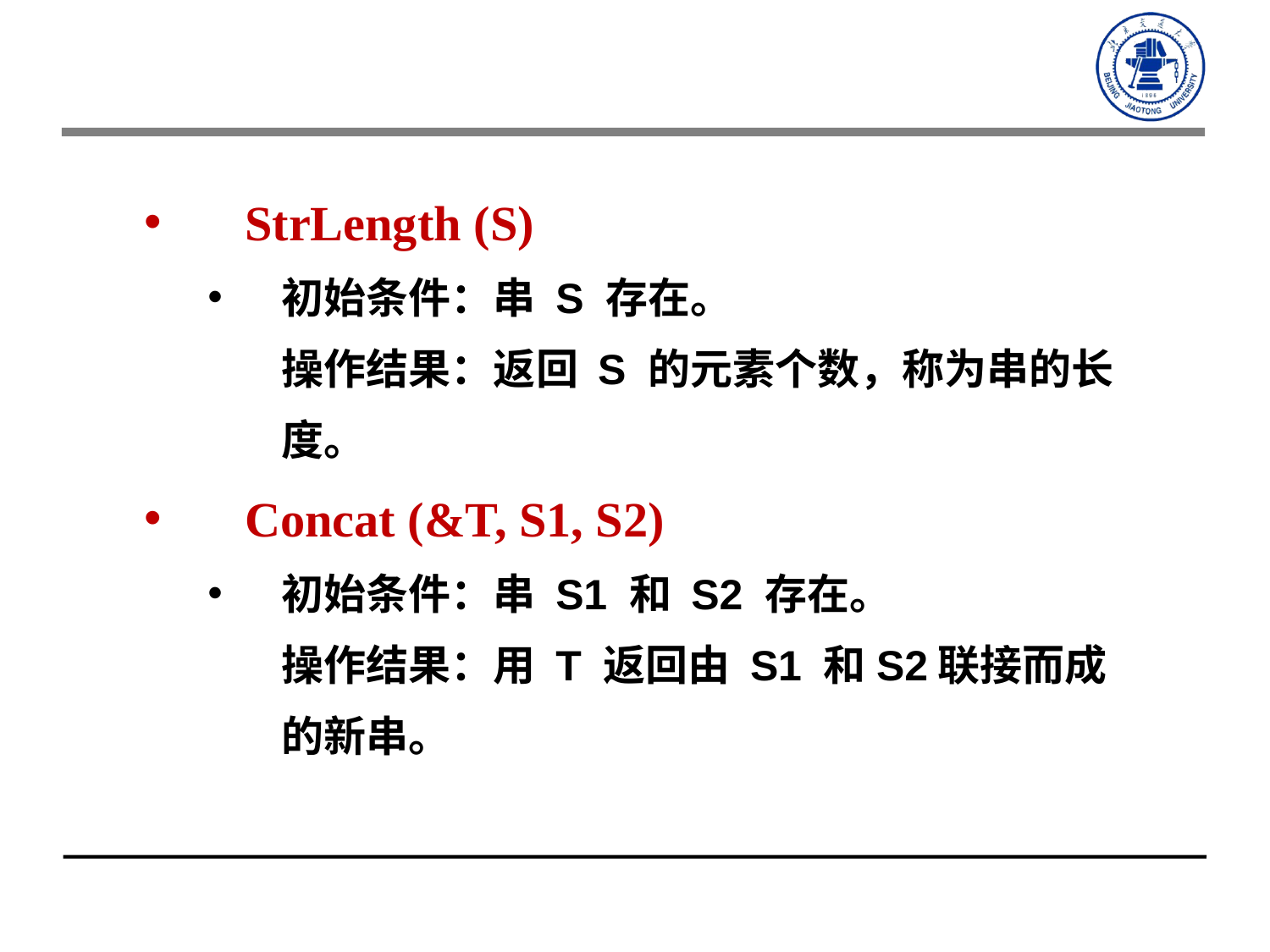

StrLength (S)
初始条件：串 S 存在。
操作结果：返回 S 的元素个数，称为串的长度。
Concat (&T, S1, S2)
初始条件：串 S1 和 S2 存在。
操作结果：用 T 返回由 S1 和S2联接而成的新串。